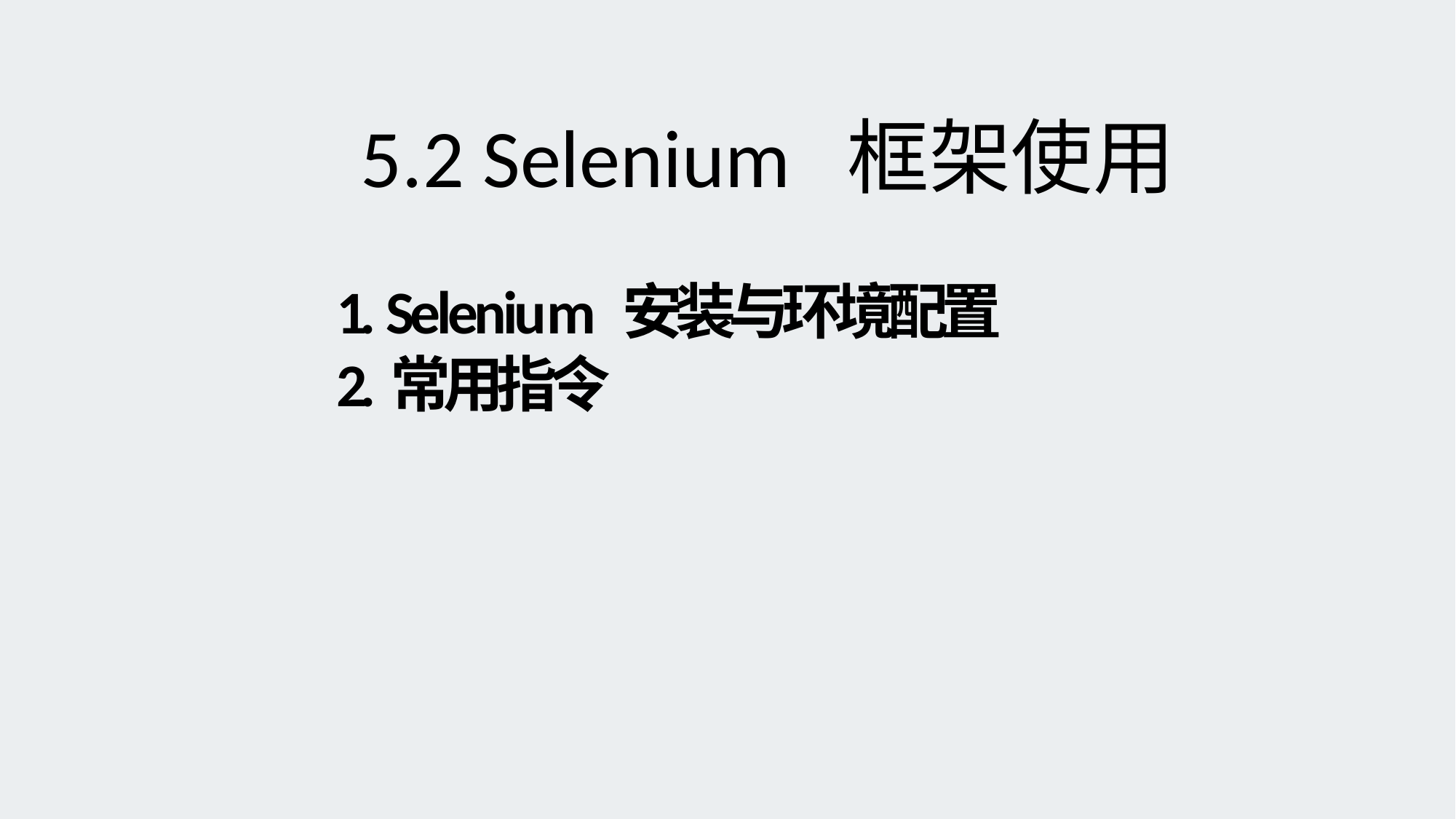

5.2 Selenium  框架使用
# 1. Selenium  安装与环境配置 2.常用指令